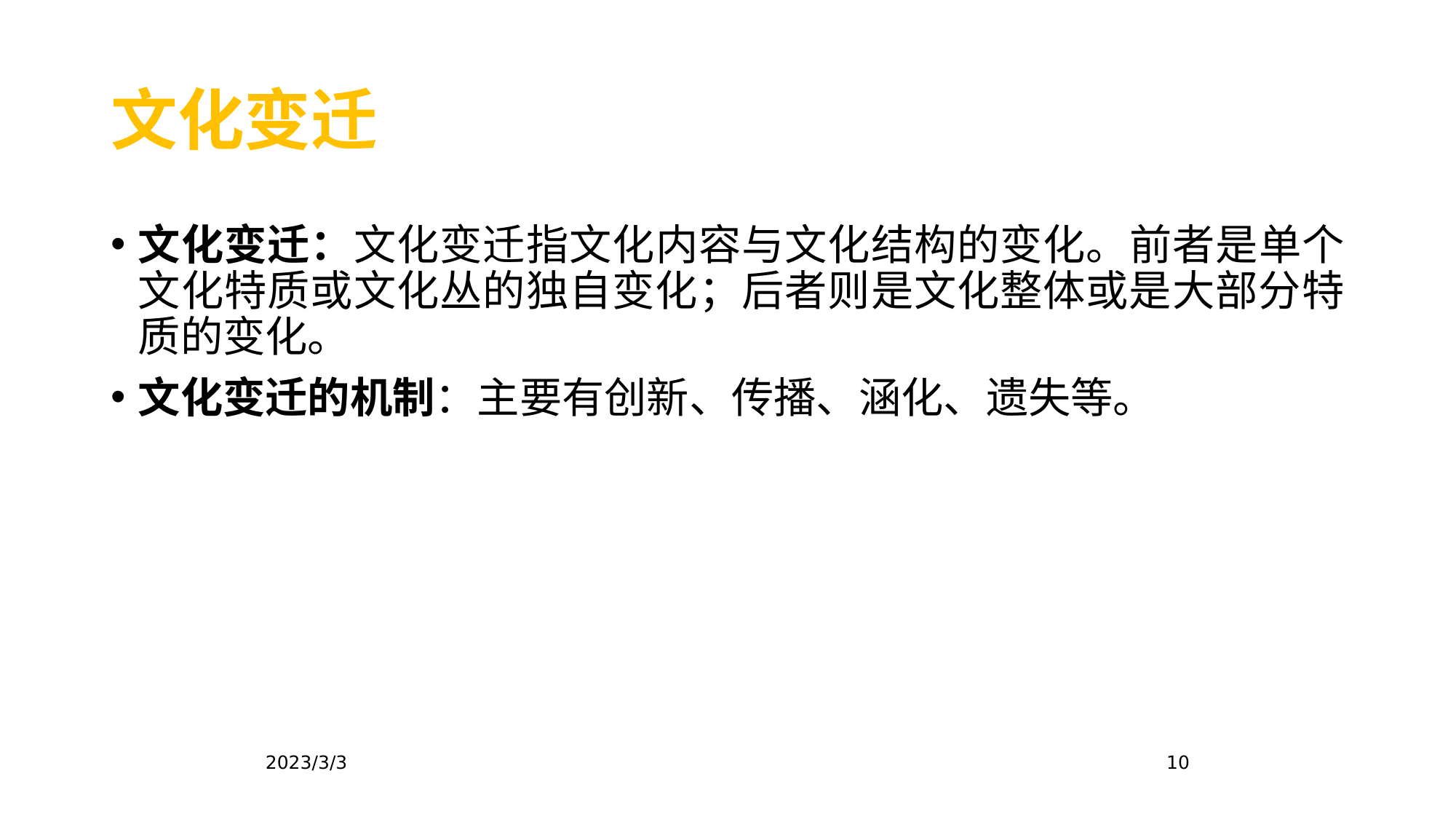

文化变迁
文化变迁：文化变迁指文化内容与文化结构的变化。前者是单个文化特质或文化丛的独自变化；后者则是文化整体或是大部分特质的变化。
文化变迁的机制：主要有创新、传播、涵化、遗失等。
2023/3/3
10